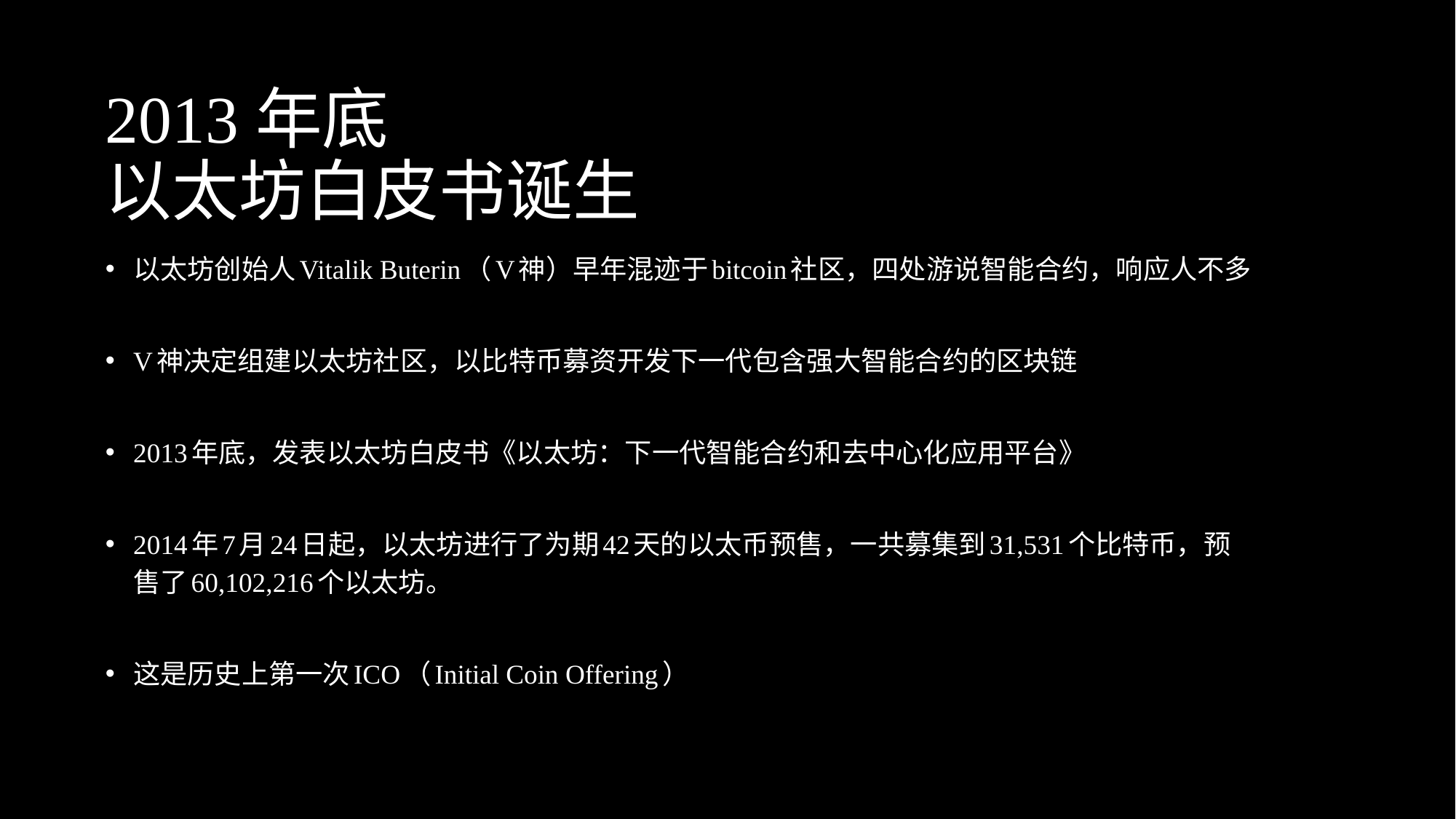

# 2013年底 以太坊白皮书诞生
以太坊创始人Vitalik Buterin（V神）早年混迹于bitcoin社区，四处游说智能合约，响应人不多

V神决定组建以太坊社区，以比特币募资开发下一代包含强大智能合约的区块链

2013年底，发表以太坊白皮书《以太坊：下一代智能合约和去中心化应用平台》

2014年7月24日起，以太坊进行了为期42天的以太币预售，一共募集到31,531个比特币，预售了60,102,216个以太坊。

这是历史上第一次ICO（Initial Coin Offering）